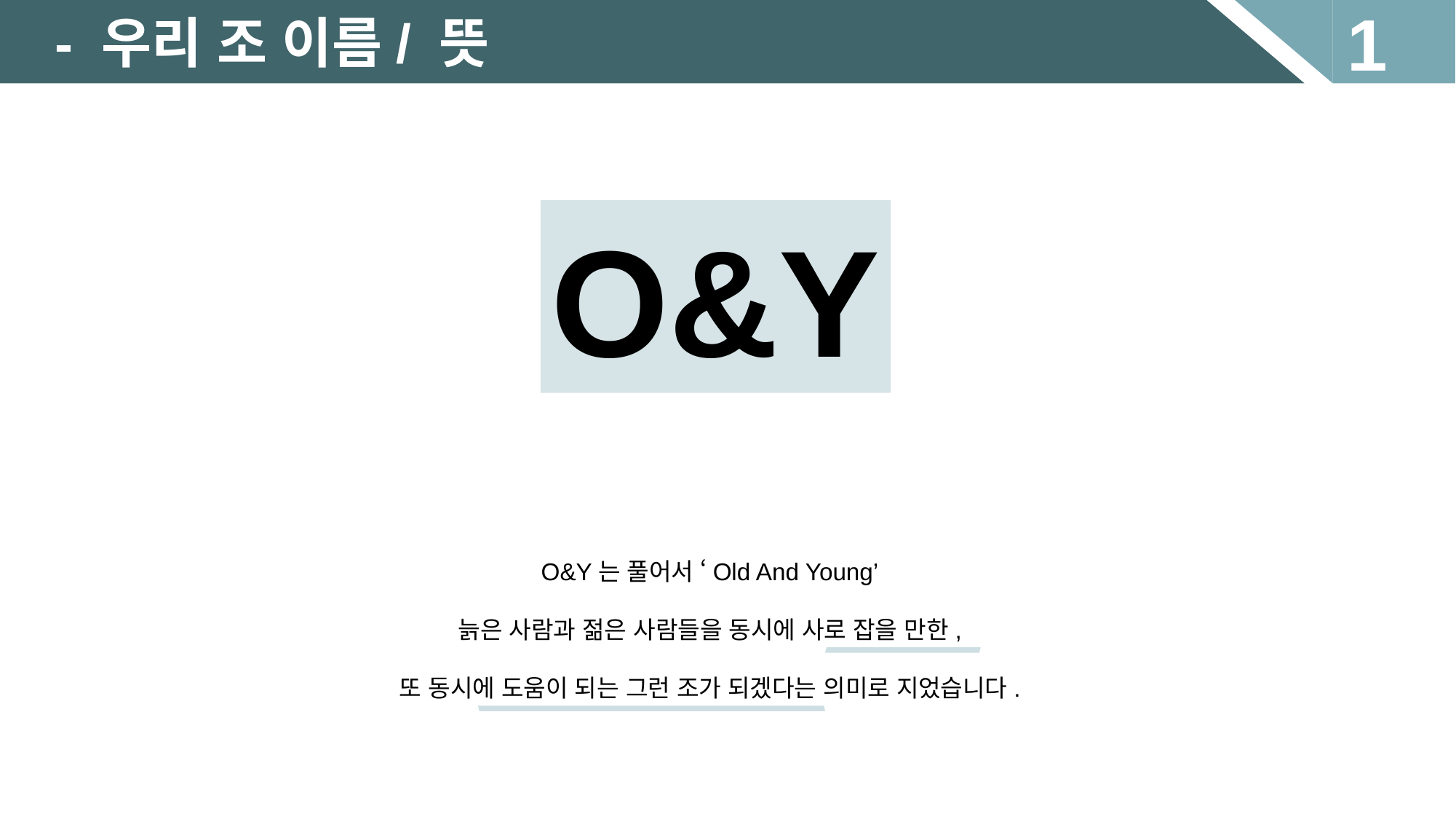

1

- 우리 조 이름/ 뜻
O&Y
O&Y는 풀어서 ‘Old And Young’

늙은 사람과 젊은 사람들을 동시에 사로 잡을 만한,

또 동시에 도움이 되는 그런 조가 되겠다는 의미로 지었습니다.